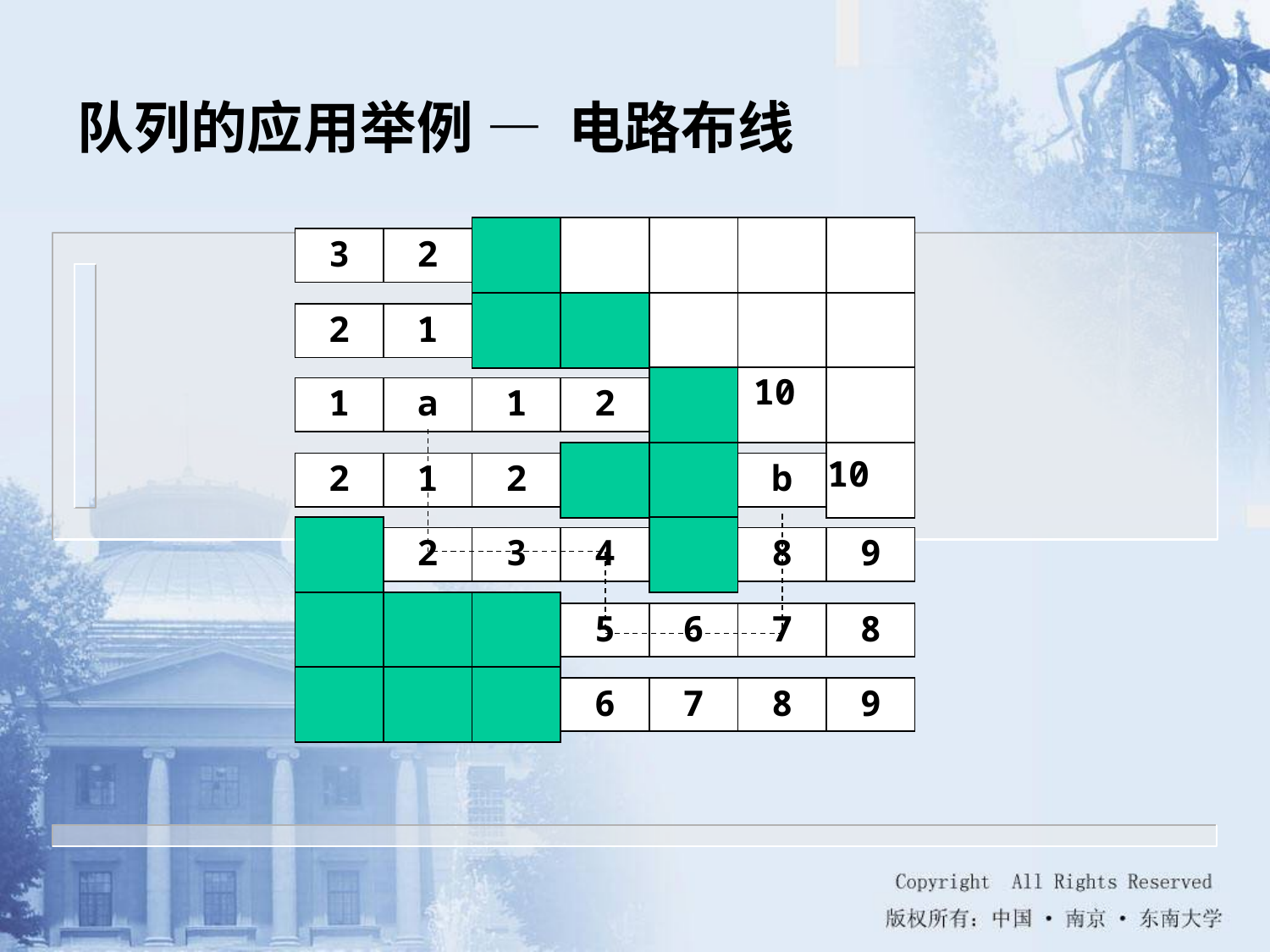

队列的应用举例 —  电路布线
3
2

2
1

10
1
a
1
2

10
2
1
2

b

2
3
4

8
9

5
6
7
8

6
7
8
9